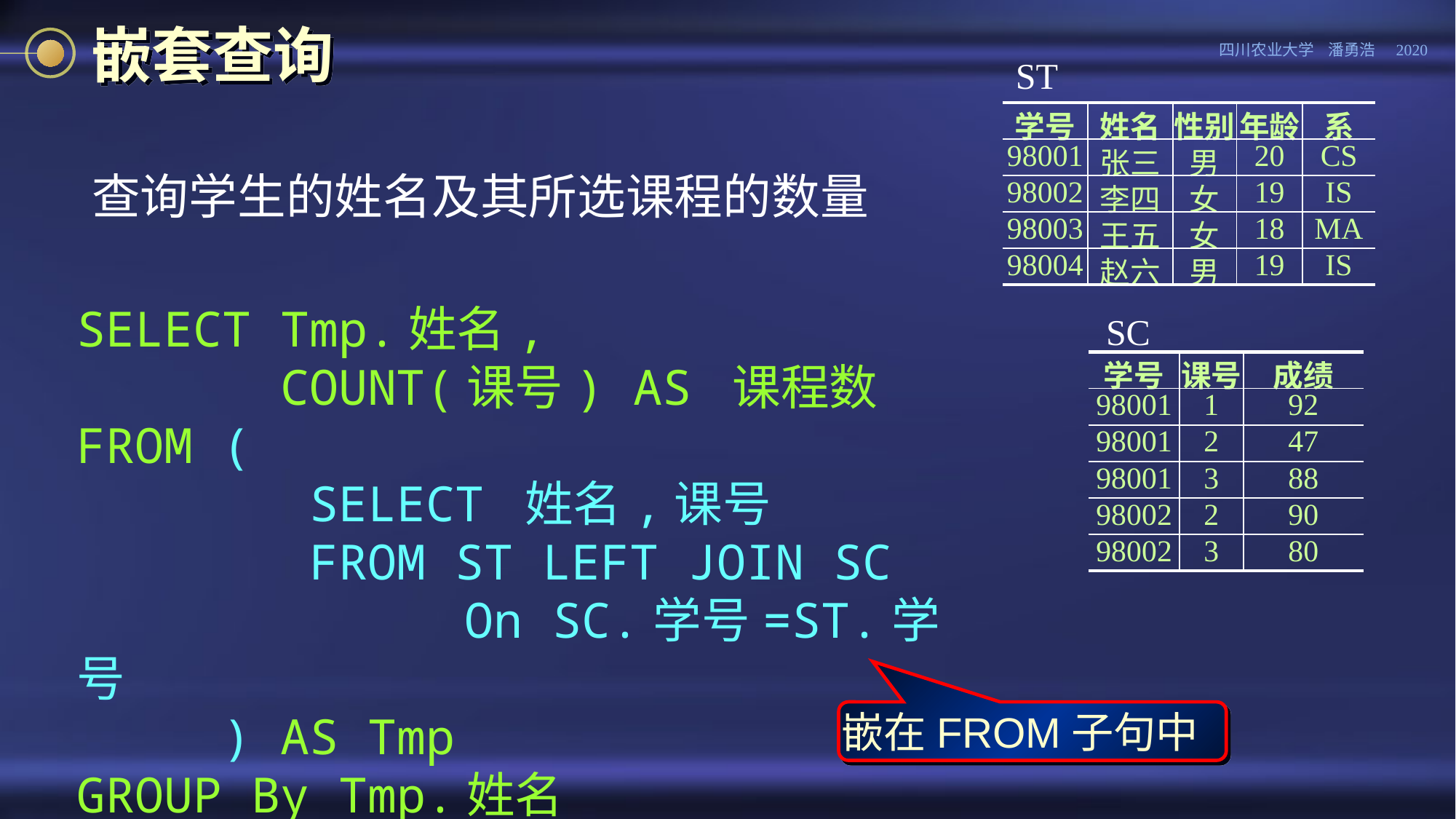

# 嵌套查询
ST
| 学号 | 姓名 | 性别 | 年龄 | 系 |
| --- | --- | --- | --- | --- |
| 98001 | 张三 | 男 | 20 | CS |
| 98002 | 李四 | 女 | 19 | IS |
| 98003 | 王五 | 女 | 18 | MA |
| 98004 | 赵六 | 男 | 19 | IS |
查询学生的姓名及其所选课程的数量
SELECT Tmp.姓名,
       COUNT(课号) AS 课程数
FROM (
        SELECT 姓名,课号
        FROM ST LEFT JOIN SC
             On SC.学号=ST.学号
     ) AS Tmp
GROUP By Tmp.姓名
SC
| 学号 | 课号 | 成绩 |
| --- | --- | --- |
| 98001 | 1 | 92 |
| 98001 | 2 | 47 |
| 98001 | 3 | 88 |
| 98002 | 2 | 90 |
| 98002 | 3 | 80 |
嵌在FROM子句中